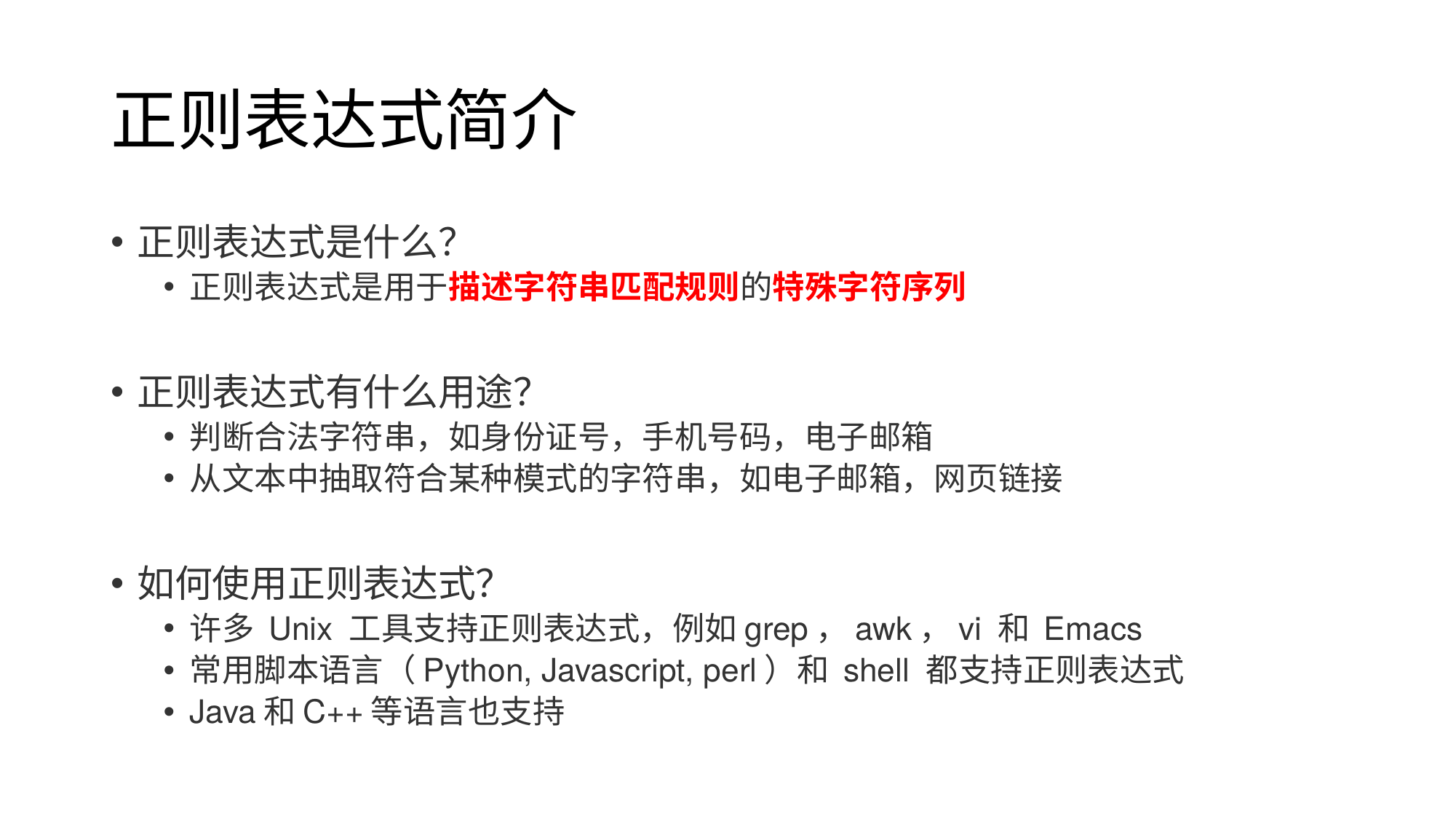

# 正则表达式简介
正则表达式是什么？
正则表达式是用于描述字符串匹配规则的特殊字符序列

正则表达式有什么用途？
判断合法字符串，如身份证号，手机号码，电子邮箱
从文本中抽取符合某种模式的字符串，如电子邮箱，网页链接

如何使用正则表达式？
许多 Unix 工具支持正则表达式，例如grep，awk，vi 和 Emacs
常用脚本语言（Python, Javascript, perl）和 shell 都支持正则表达式
Java和C++等语言也支持